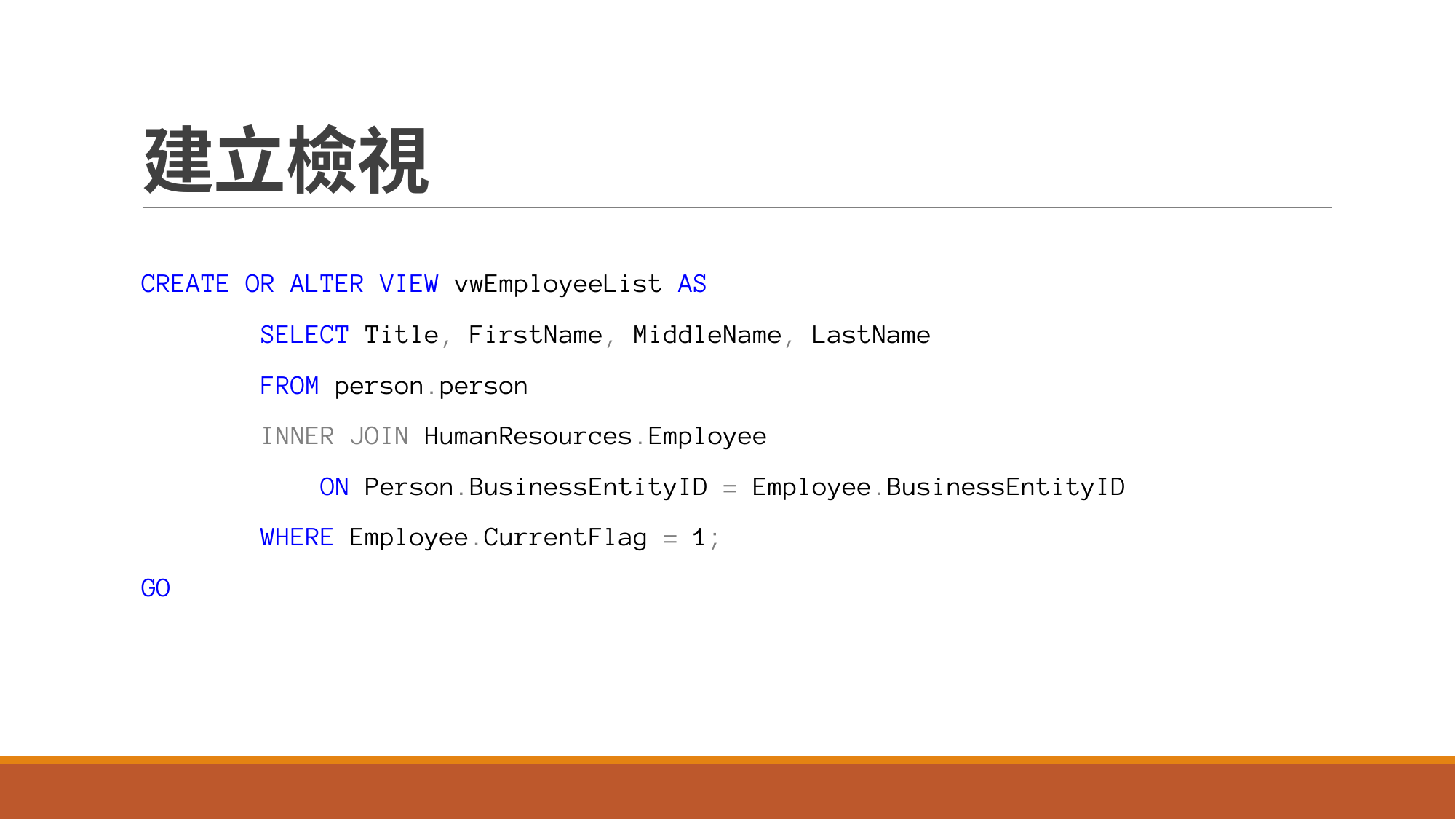

# 建立檢視

CREATE OR ALTER VIEW vwEmployeeList AS
        SELECT Title, FirstName, MiddleName, LastName
        FROM person.person
        INNER JOIN HumanResources.Employee
            ON Person.BusinessEntityID = Employee.BusinessEntityID
        WHERE Employee.CurrentFlag = 1;
GO